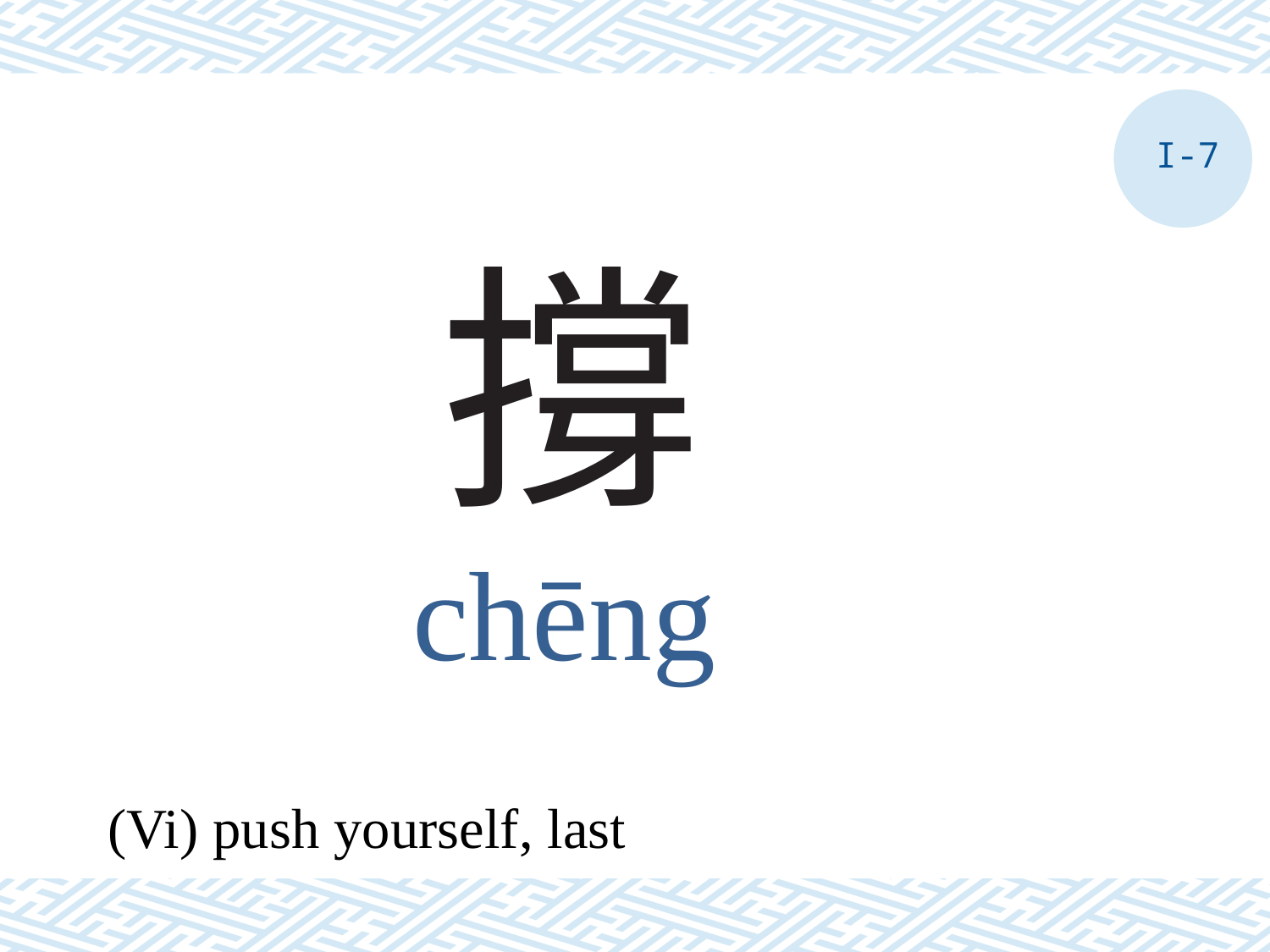

I-7

# 撐
chēng
(Vi) push yourself, last